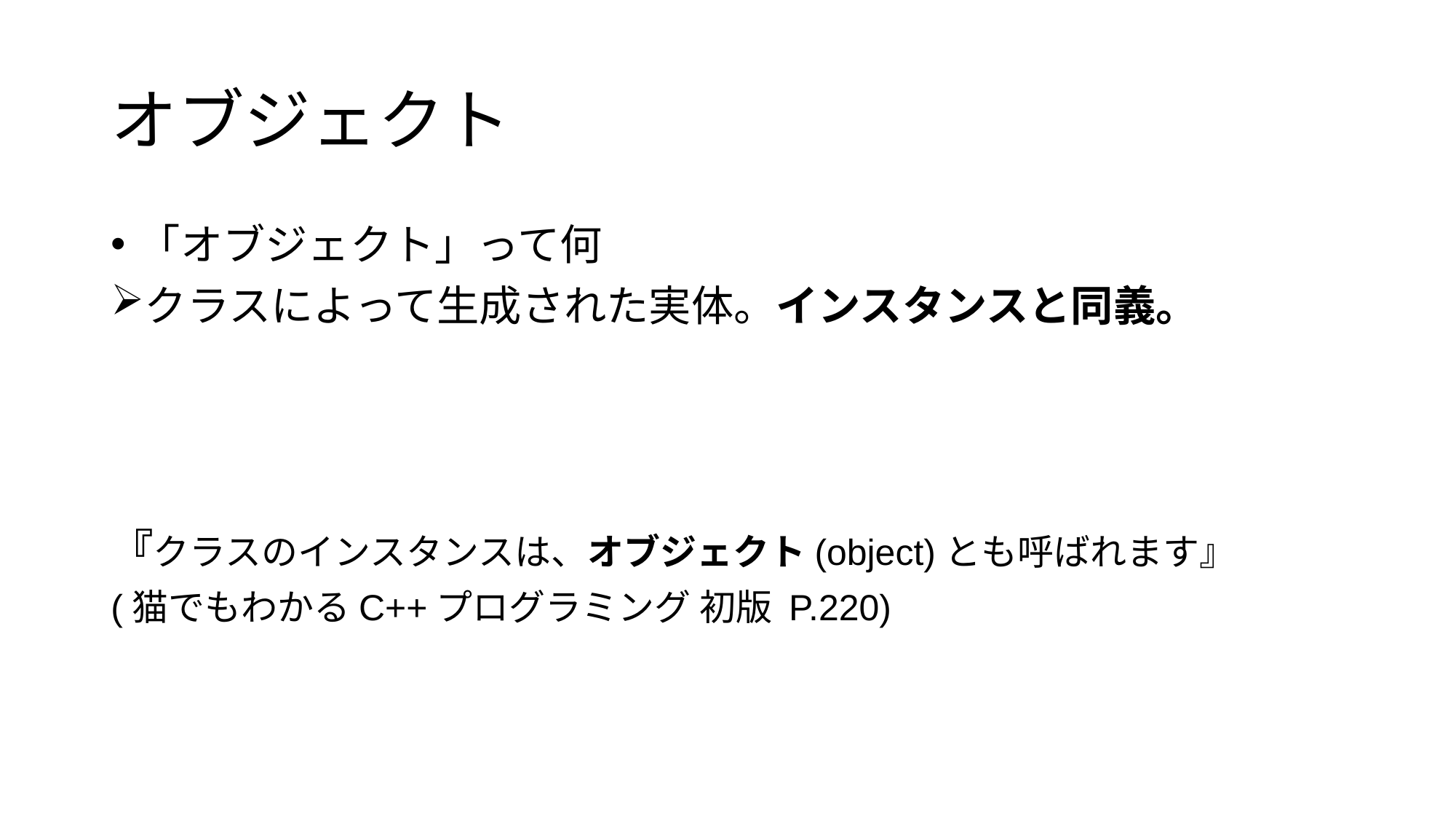

# オブジェクト
「オブジェクト」って何
クラスによって生成された実体。インスタンスと同義。

『クラスのインスタンスは、オブジェクト(object)とも呼ばれます』
(猫でもわかるC++プログラミング 初版 P.220)